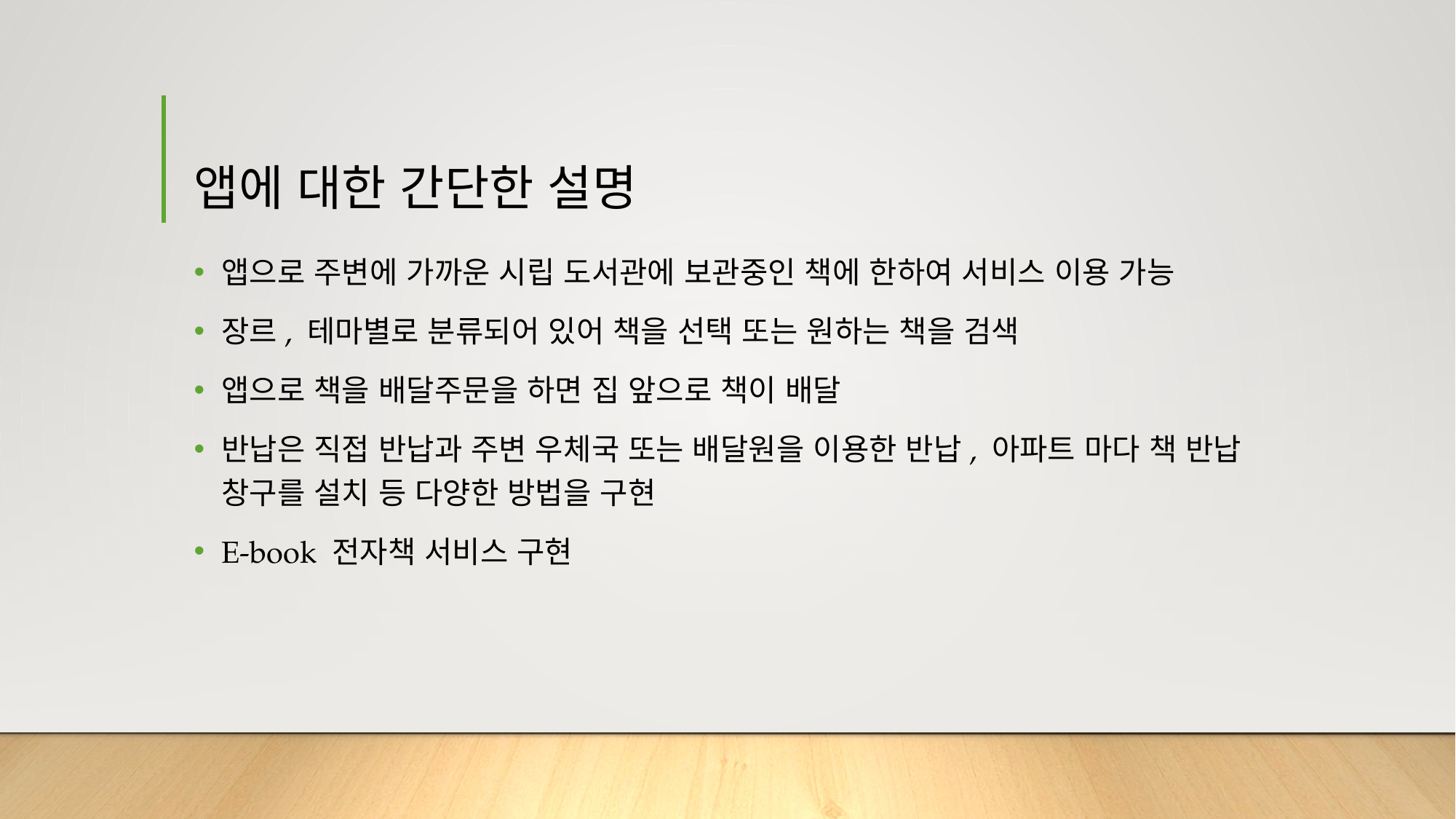

# 앱에 대한 간단한 설명
앱으로 주변에 가까운 시립 도서관에 보관중인 책에 한하여 서비스 이용 가능
장르, 테마별로 분류되어 있어 책을 선택 또는 원하는 책을 검색
앱으로 책을 배달주문을 하면 집 앞으로 책이 배달
반납은 직접 반납과 주변 우체국 또는 배달원을 이용한 반납, 아파트 마다 책 반납 창구를 설치 등 다양한 방법을 구현
E-book 전자책 서비스 구현